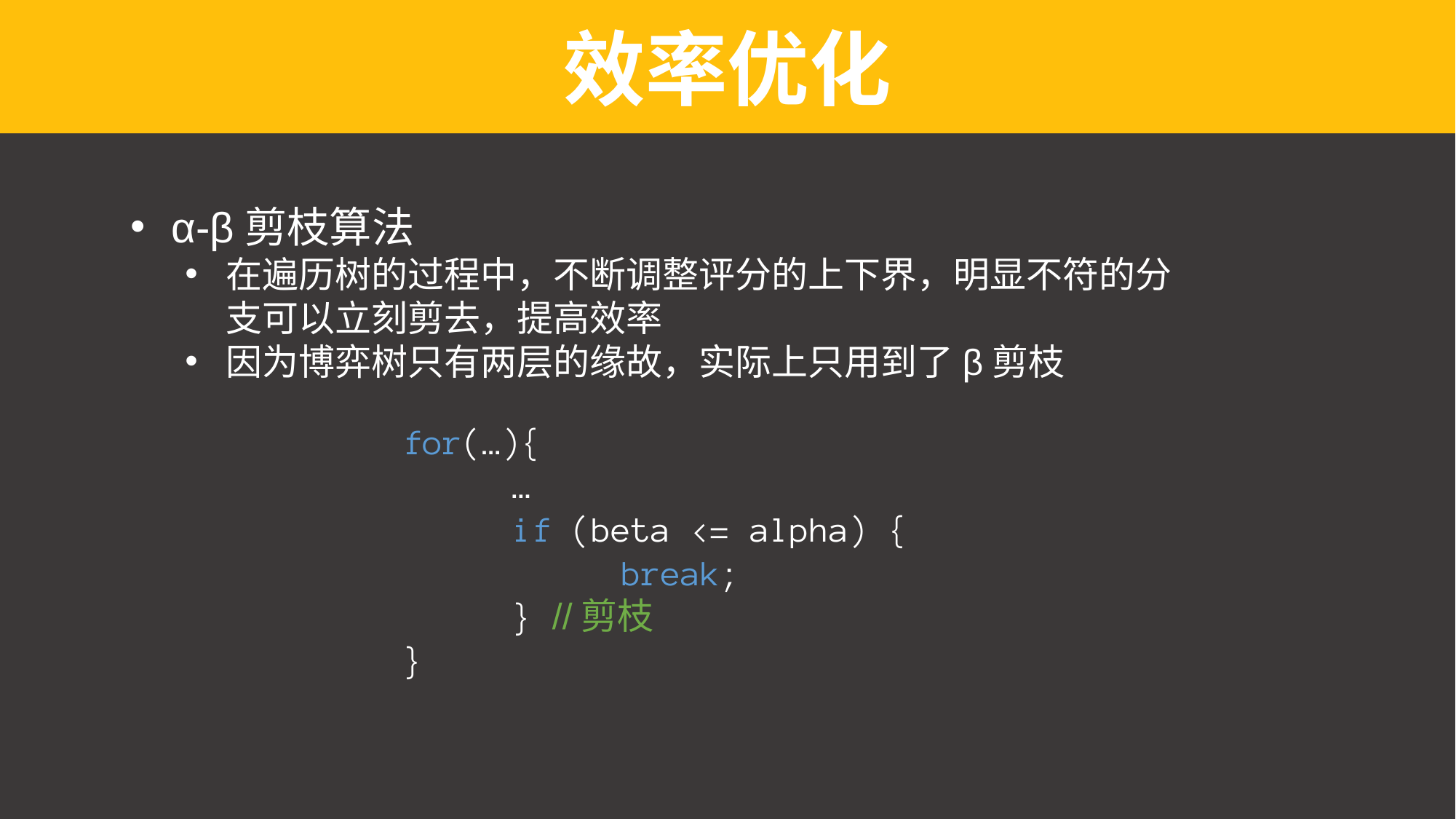

效率优化
α-β剪枝算法
在遍历树的过程中，不断调整评分的上下界，明显不符的分支可以立刻剪去，提高效率
因为博弈树只有两层的缘故，实际上只用到了β剪枝
for(…){
	…
	if (beta <= alpha) {
		break;
	} //剪枝
}